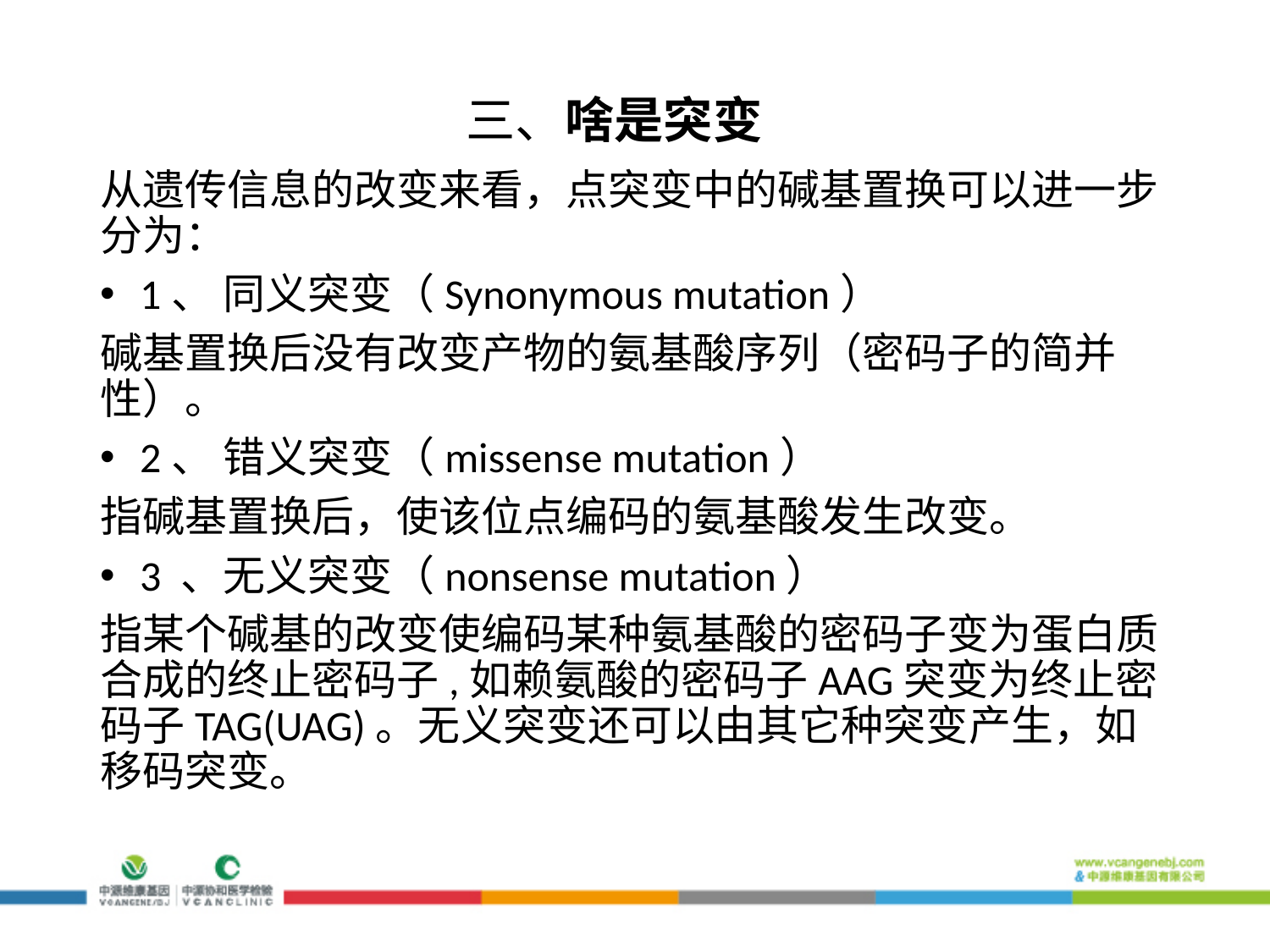

三、啥是突变

从遗传信息的改变来看，点突变中的碱基置换可以进一步分为：
1、 同义突变（Synonymous mutation）
碱基置换后没有改变产物的氨基酸序列（密码子的简并性）。
2、 错义突变（missense mutation）
指碱基置换后，使该位点编码的氨基酸发生改变。
3 、无义突变（nonsense mutation）
指某个碱基的改变使编码某种氨基酸的密码子变为蛋白质合成的终止密码子,如赖氨酸的密码子AAG突变为终止密码子TAG(UAG)。无义突变还可以由其它种突变产生，如移码突变。